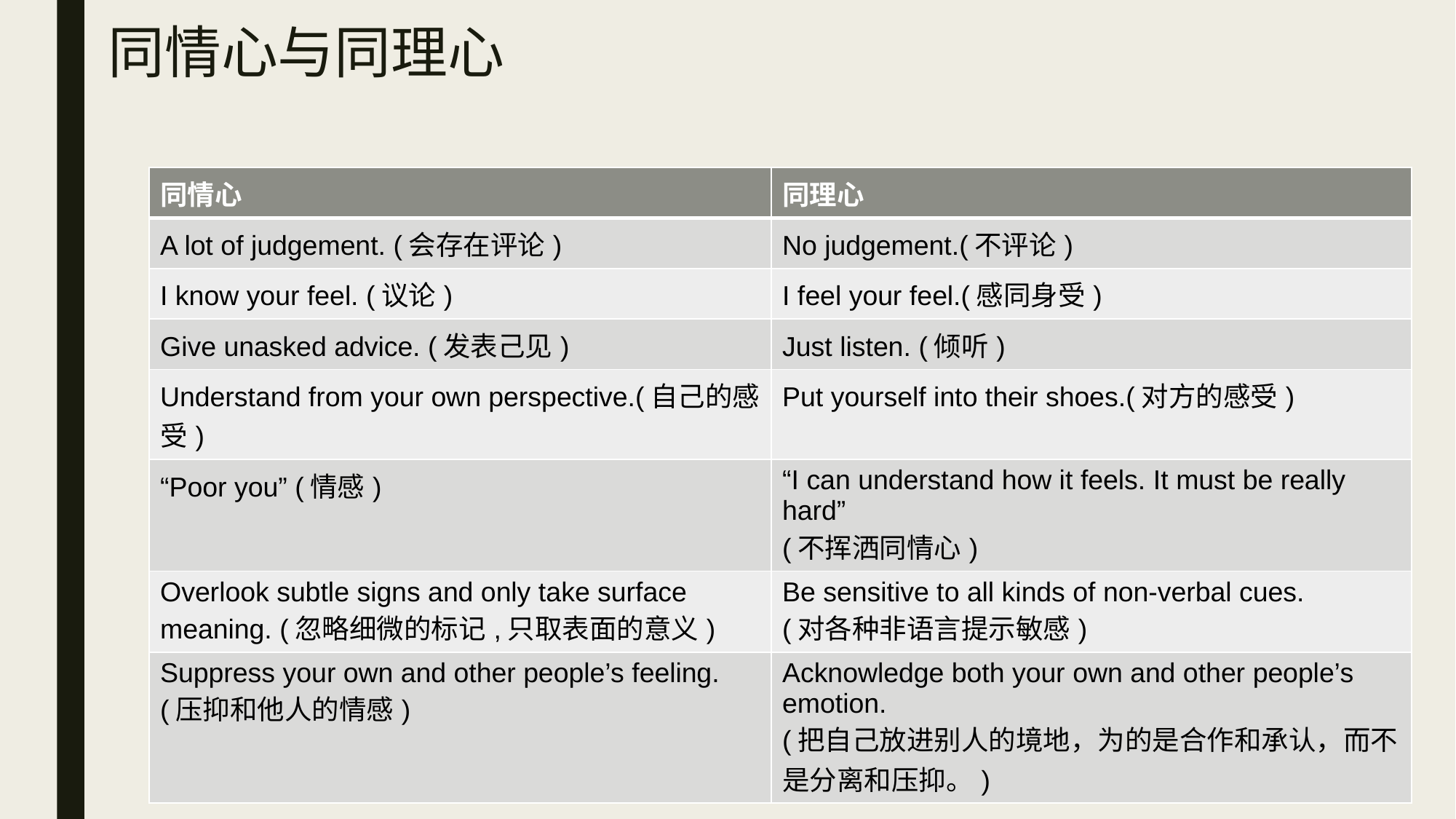

# 同情心与同理心
| 同情心 | 同理心 |
| --- | --- |
| A lot of judgement. (会存在评论) | No judgement.(不评论) |
| I know your feel. (议论) | I feel your feel.(感同身受) |
| Give unasked advice. (发表己见) | Just listen. (倾听) |
| Understand from your own perspective.(自己的感受) | Put yourself into their shoes.(对方的感受) |
| “Poor you” (情感) | “I can understand how it feels. It must be really hard” (不挥洒同情心) |
| Overlook subtle signs and only take surface meaning. (忽略细微的标记,只取表面的意义) | Be sensitive to all kinds of non-verbal cues. (对各种非语言提示敏感) |
| Suppress your own and other people’s feeling. (压抑和他人的情感) | Acknowledge both your own and other people’s emotion. (把自己放进别人的境地，为的是合作和承认，而不是分离和压抑。) |